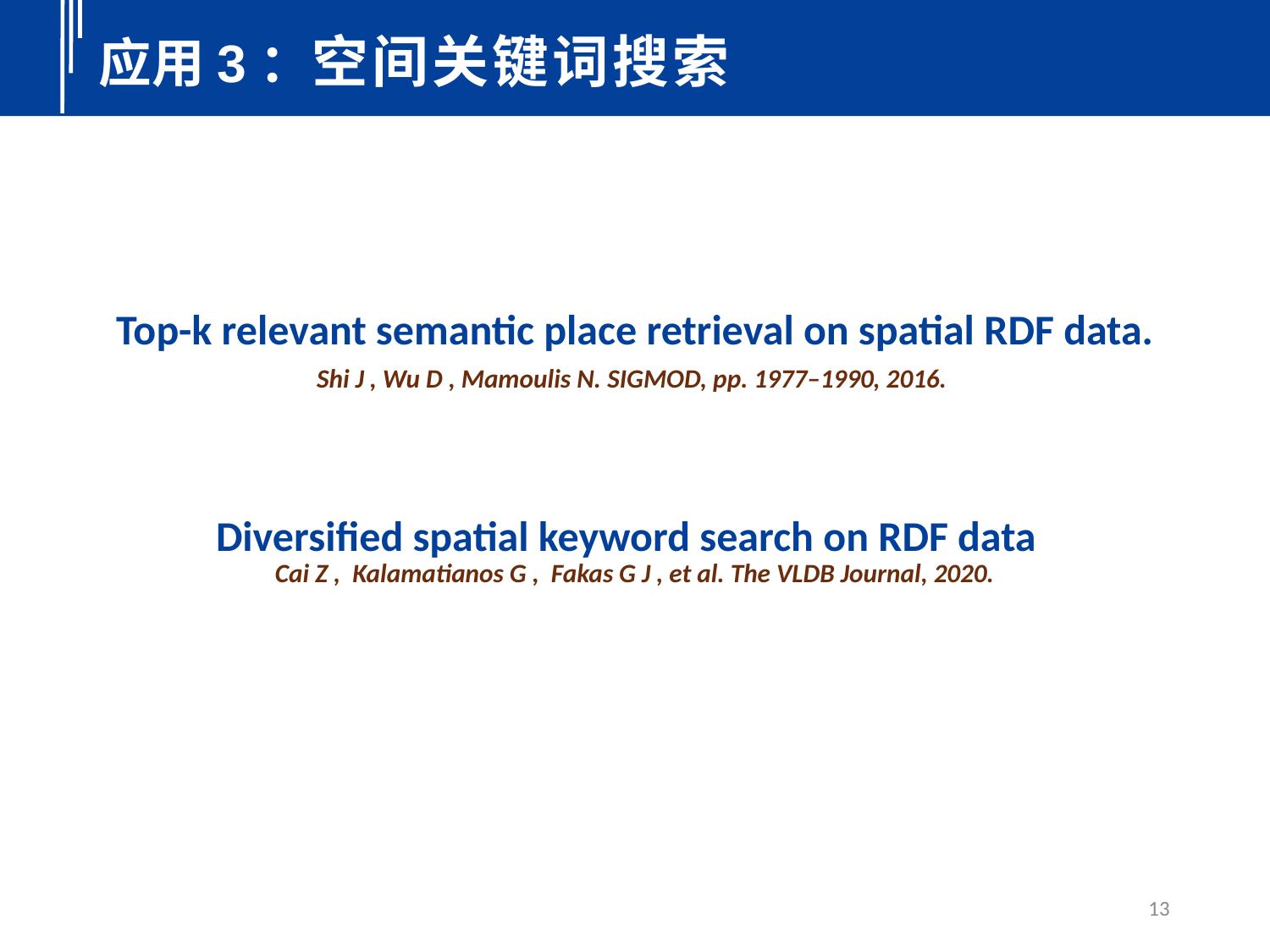

应用3：空间关键词搜索
Top-k relevant semantic place retrieval on spatial RDF data.
 Shi J , Wu D , Mamoulis N. SIGMOD, pp. 1977–1990, 2016.
Diversified spatial keyword search on RDF data
Cai Z ,  Kalamatianos G ,  Fakas G J , et al. The VLDB Journal, 2020.

13